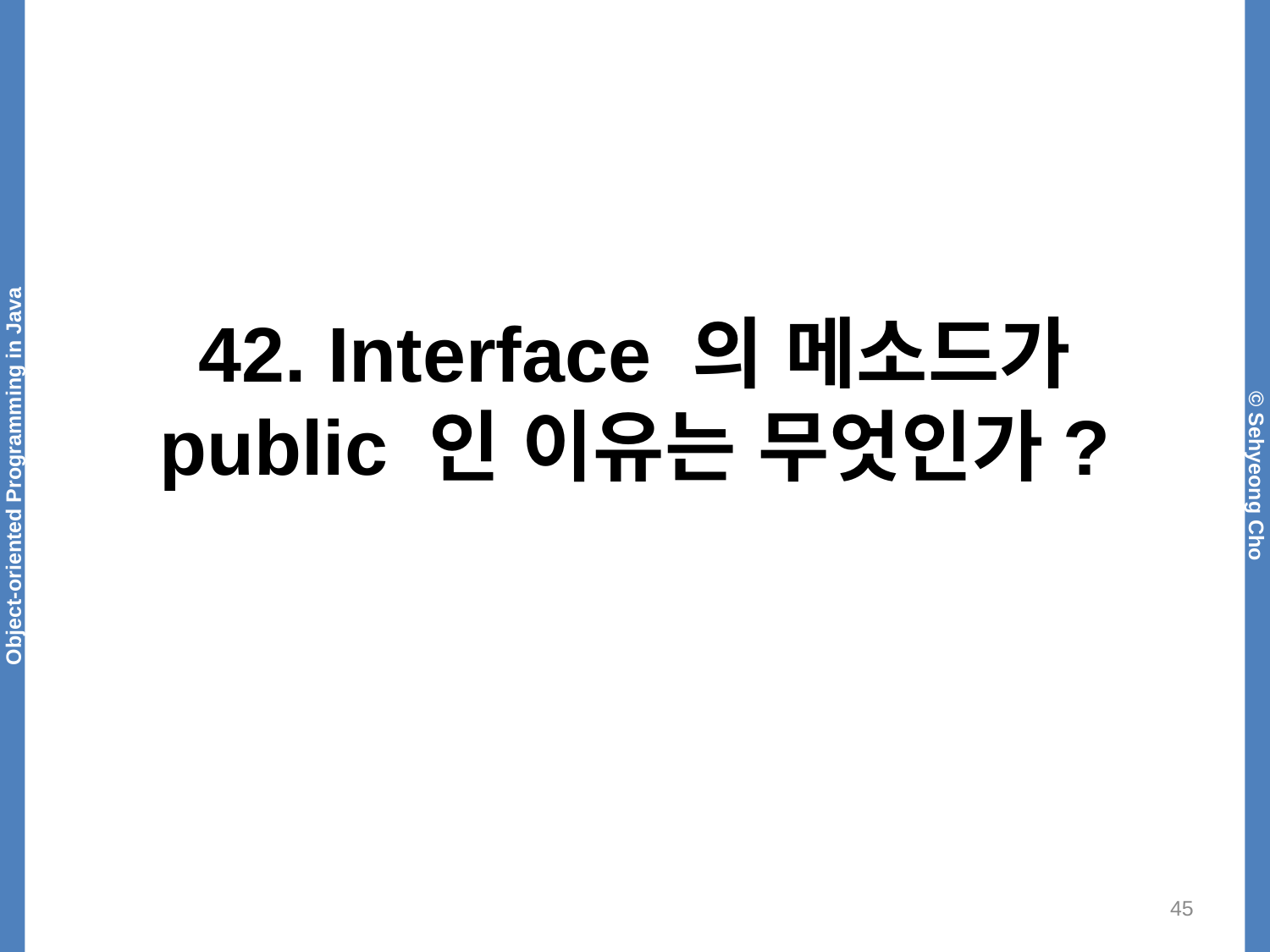

# 42. Interface 의 메소드가 public 인 이유는 무엇인가?

45